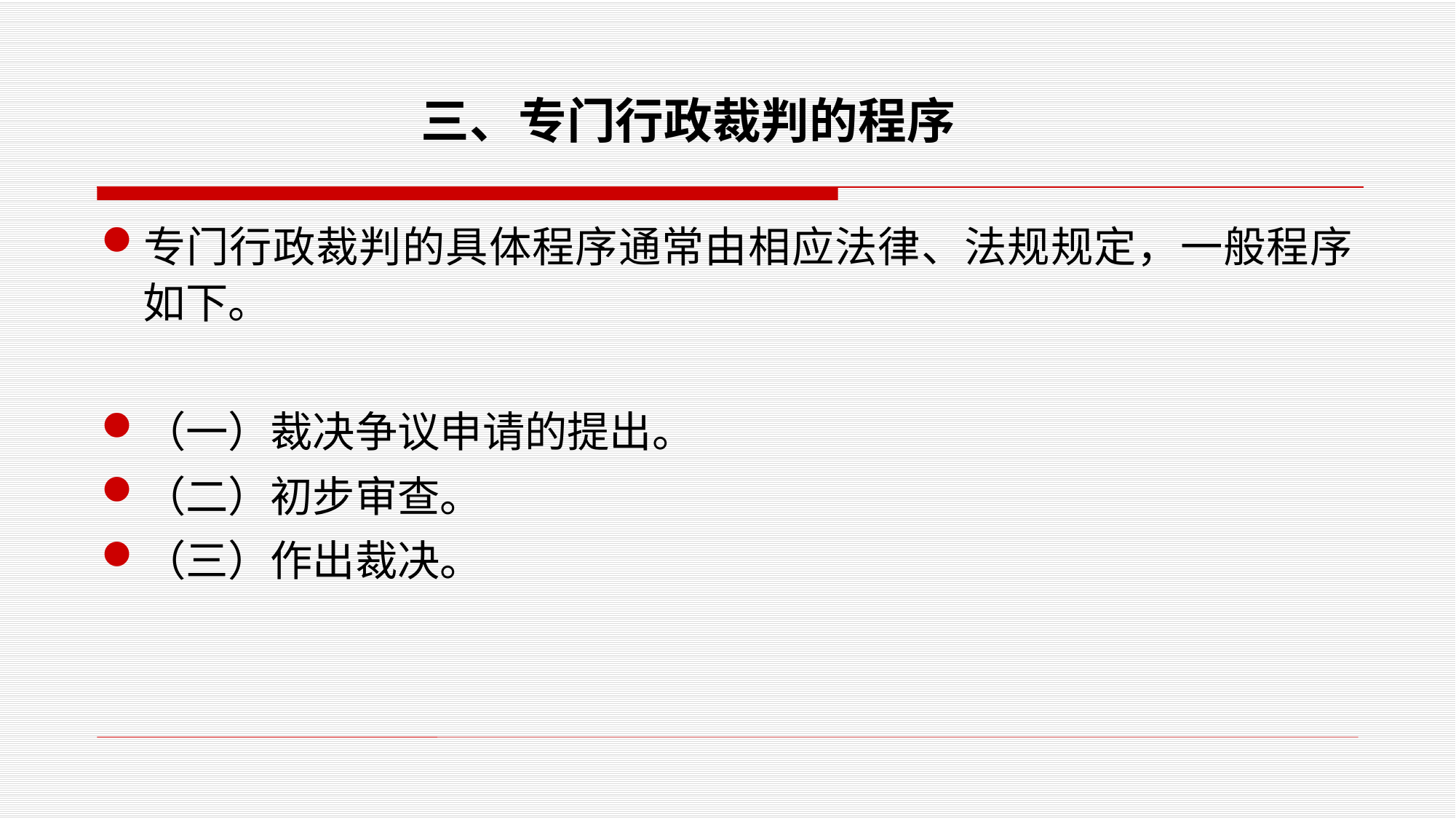

#
三、专门行政裁判的程序
专门行政裁判的具体程序通常由相应法律、法规规定，一般程序如下。

（一）裁决争议申请的提出。
（二）初步审查。
（三）作出裁决。